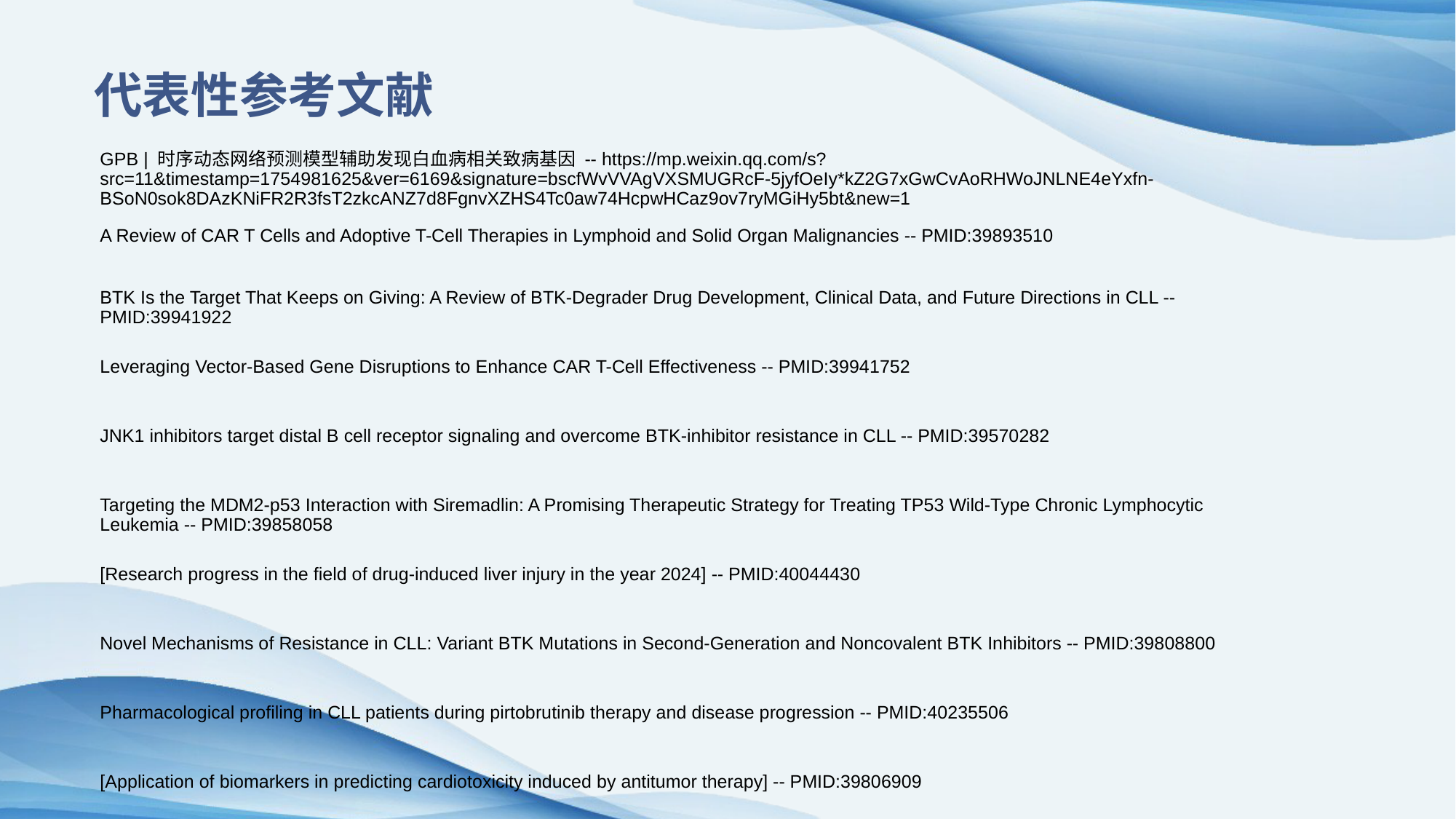

代表性参考文献
GPB | 时序动态网络预测模型辅助发现白血病相关致病基因 -- https://mp.weixin.qq.com/s?src=11&timestamp=1754981625&ver=6169&signature=bscfWvVVAgVXSMUGRcF-5jyfOeIy*kZ2G7xGwCvAoRHWoJNLNE4eYxfn-BSoN0sok8DAzKNiFR2R3fsT2zkcANZ7d8FgnvXZHS4Tc0aw74HcpwHCaz9ov7ryMGiHy5bt&new=1
A Review of CAR T Cells and Adoptive T-Cell Therapies in Lymphoid and Solid Organ Malignancies -- PMID:39893510
BTK Is the Target That Keeps on Giving: A Review of BTK-Degrader Drug Development, Clinical Data, and Future Directions in CLL -- PMID:39941922
Leveraging Vector-Based Gene Disruptions to Enhance CAR T-Cell Effectiveness -- PMID:39941752
JNK1 inhibitors target distal B cell receptor signaling and overcome BTK-inhibitor resistance in CLL -- PMID:39570282
Targeting the MDM2-p53 Interaction with Siremadlin: A Promising Therapeutic Strategy for Treating TP53 Wild-Type Chronic Lymphocytic Leukemia -- PMID:39858058
[Research progress in the field of drug-induced liver injury in the year 2024] -- PMID:40044430
Novel Mechanisms of Resistance in CLL: Variant BTK Mutations in Second-Generation and Noncovalent BTK Inhibitors -- PMID:39808800
Pharmacological profiling in CLL patients during pirtobrutinib therapy and disease progression -- PMID:40235506
[Application of biomarkers in predicting cardiotoxicity induced by antitumor therapy] -- PMID:39806909